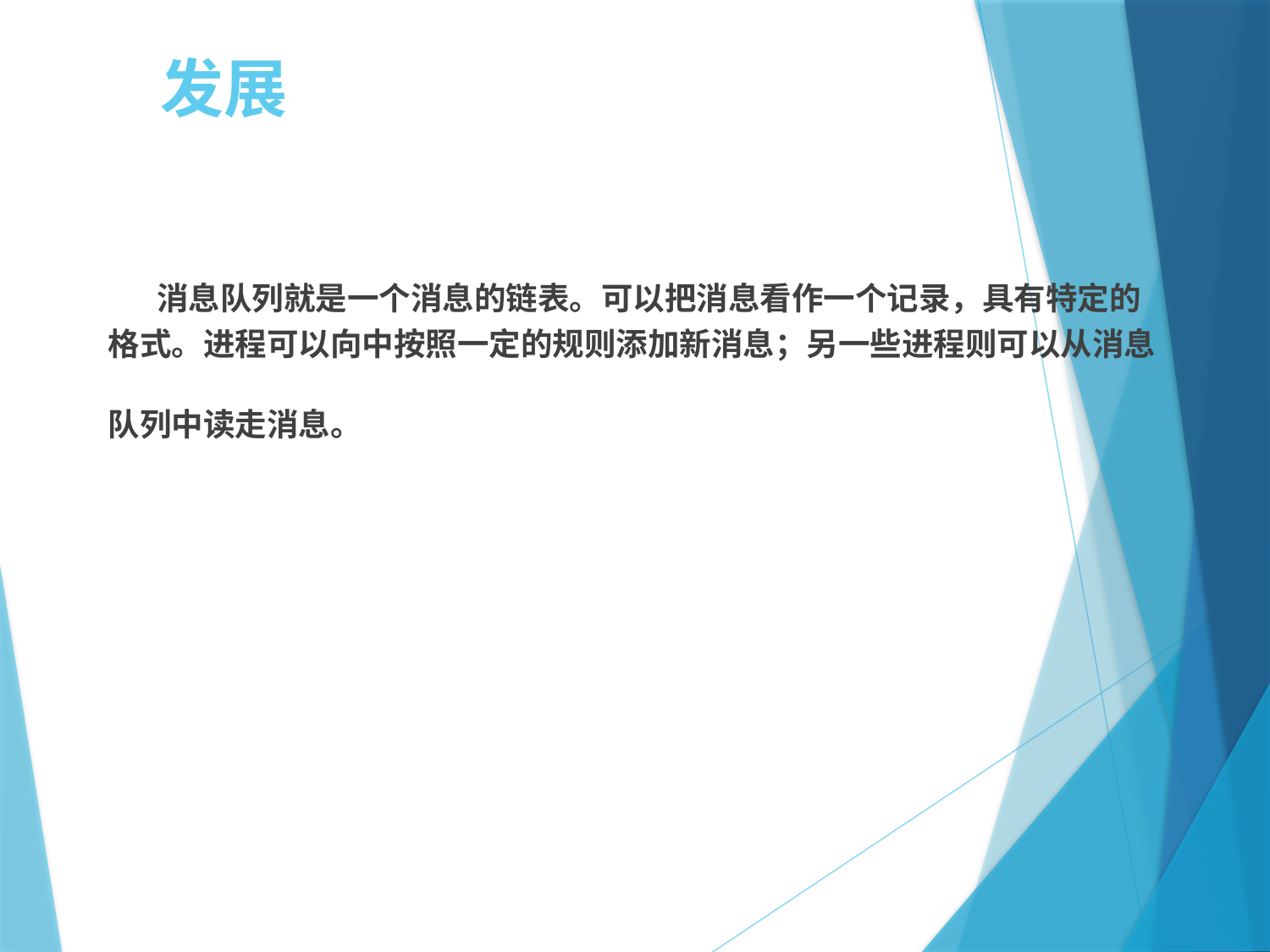

# 发展
消息队列就是一个消息的链表。可以把消息看作一个记录，具有特定的格式。进程可以向中按照一定的规则添加新消息；另一些进程则可以从消息队列中读走消息。